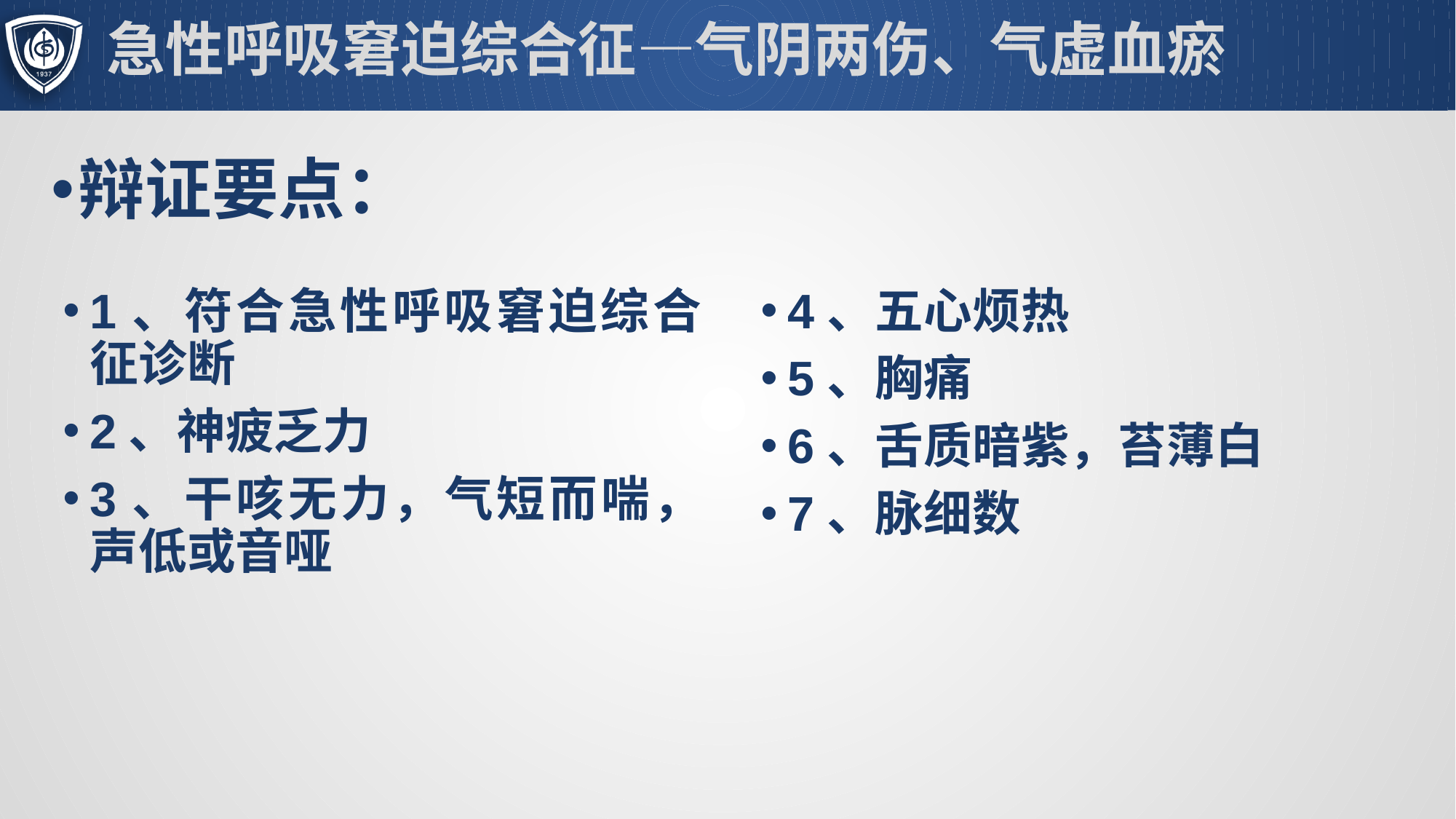

# 急性呼吸窘迫综合征—气阴两伤、气虚血瘀
辩证要点：

4、五心烦热
5、胸痛
6、舌质暗紫，苔薄白
7、脉细数
1、符合急性呼吸窘迫综合征诊断
2、神疲乏力
3、干咳无力，气短而喘，声低或音哑